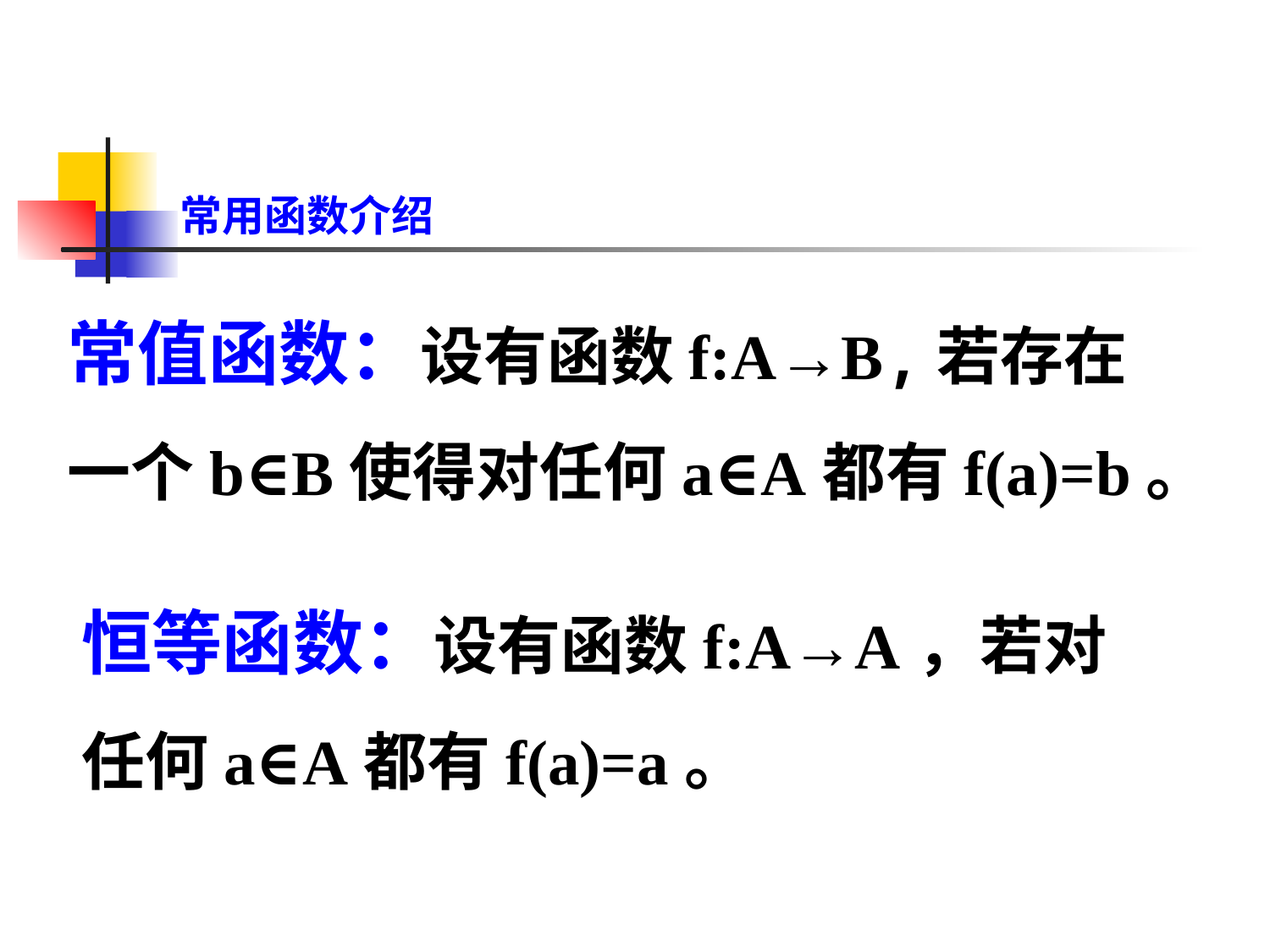

常用函数介绍
常值函数：设有函数f:A→B,若存在
一个b∈B使得对任何a∈A都有f(a)=b。
恒等函数：设有函数f:A→A，若对
任何a∈A都有f(a)=a。